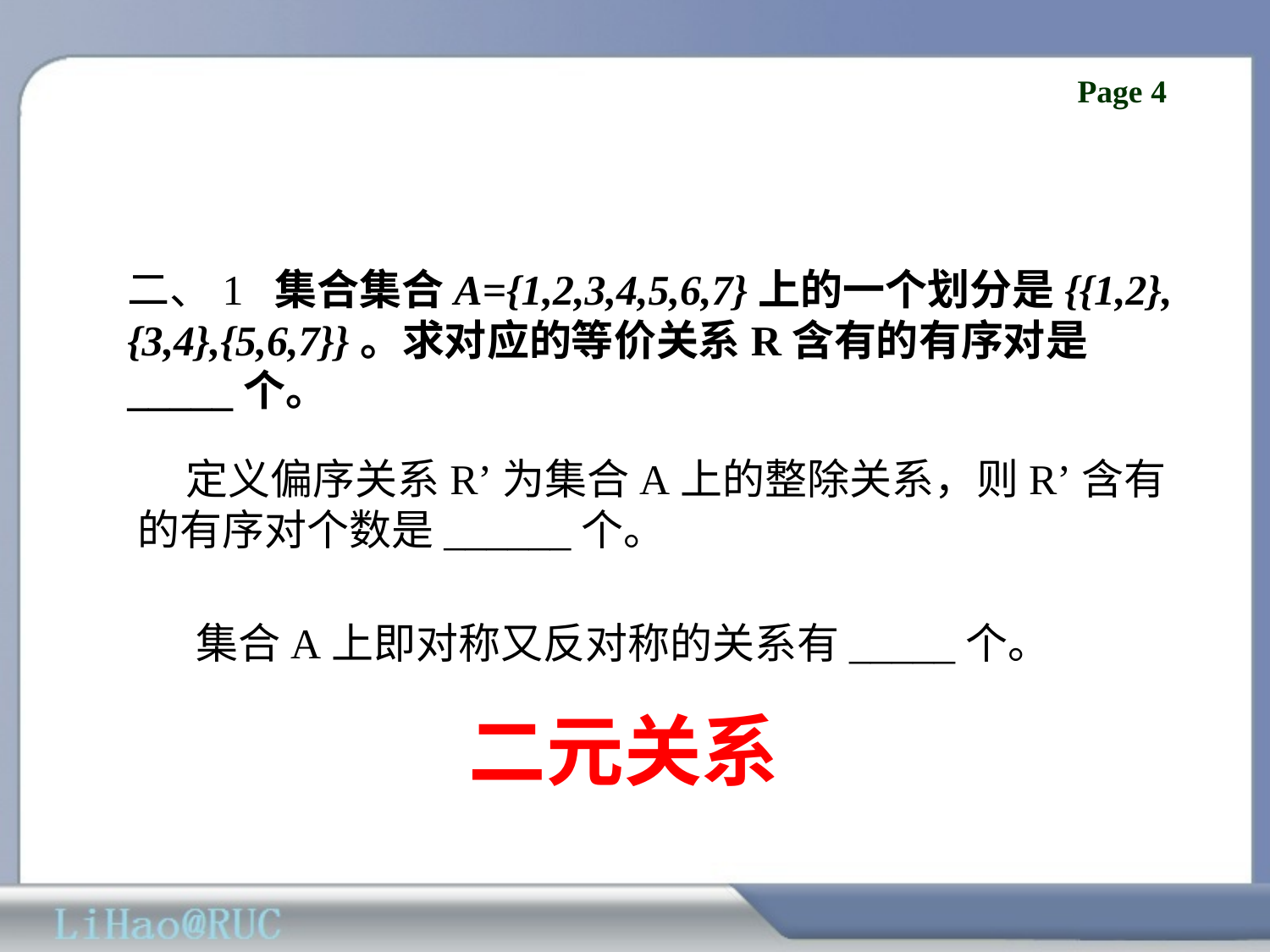

二、1  集合集合A={1,2,3,4,5,6,7}上的一个划分是{{1,2},{3,4},{5,6,7}}。求对应的等价关系R含有的有序对是_____个。
    定义偏序关系R’为集合A上的整除关系，则R’含有的有序对个数是______个。
    集合A上即对称又反对称的关系有_____个。
二元关系